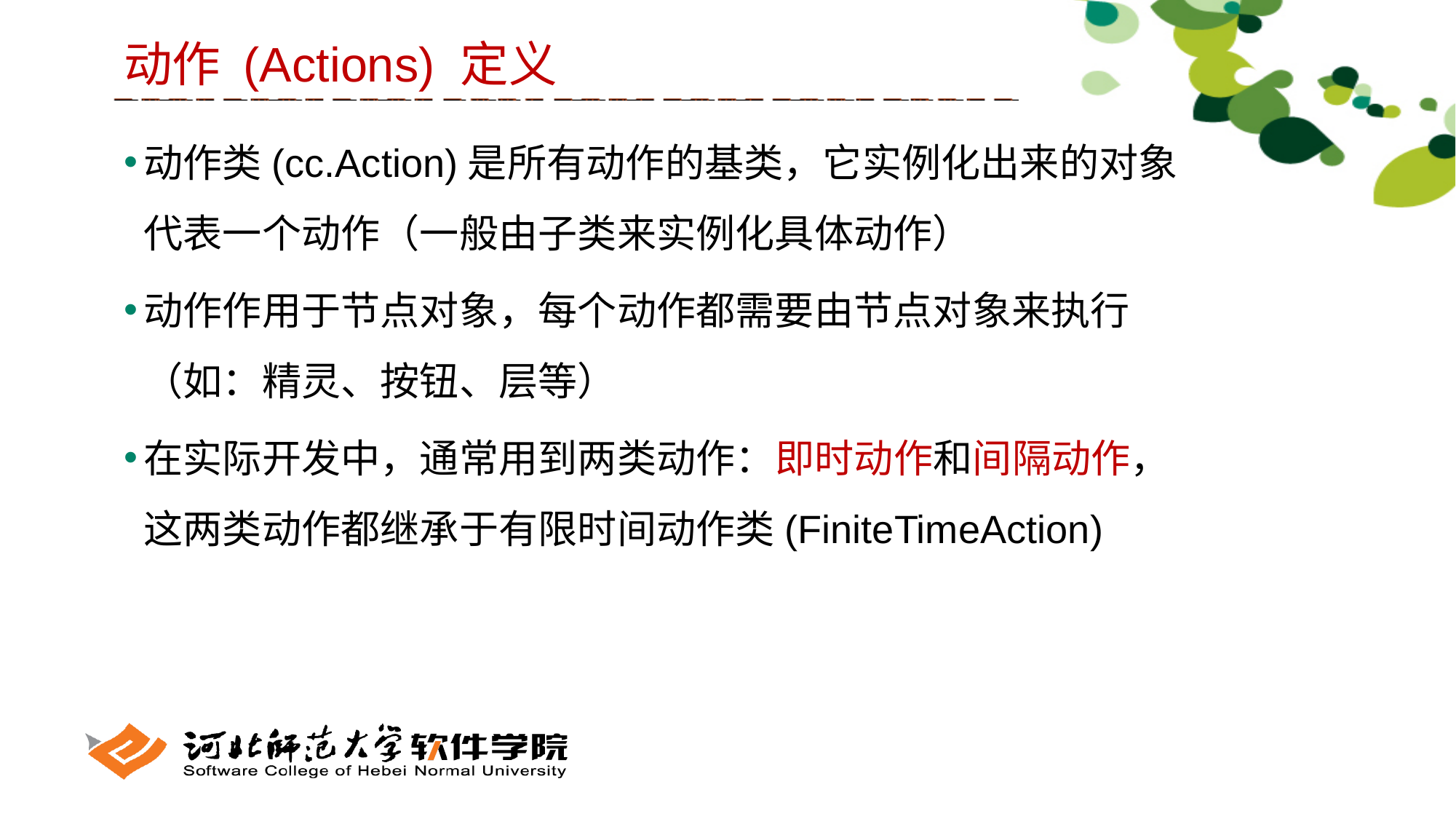

动作 (Actions) 定义
动作类(cc.Action)是所有动作的基类，它实例化出来的对象代表一个动作（一般由子类来实例化具体动作）
动作作用于节点对象，每个动作都需要由节点对象来执行（如：精灵、按钮、层等）
在实际开发中，通常用到两类动作：即时动作和间隔动作，这两类动作都继承于有限时间动作类(FiniteTimeAction)